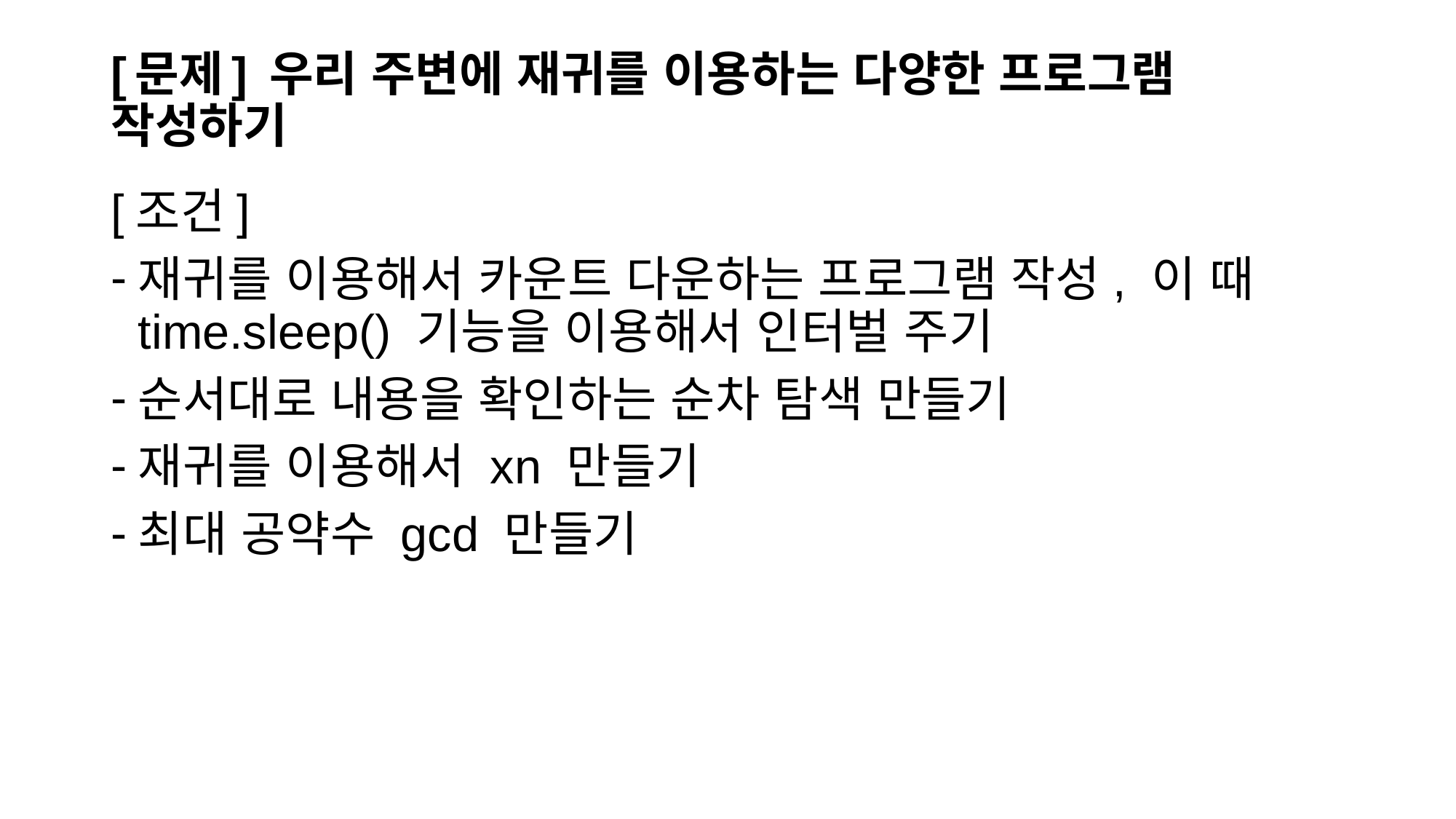

# [문제] 우리 주변에 재귀를 이용하는 다양한 프로그램 작성하기
[조건]
재귀를 이용해서 카운트 다운하는 프로그램 작성, 이 때 time.sleep() 기능을 이용해서 인터벌 주기
순서대로 내용을 확인하는 순차 탐색 만들기
재귀를 이용해서 xn 만들기
최대 공약수 gcd 만들기